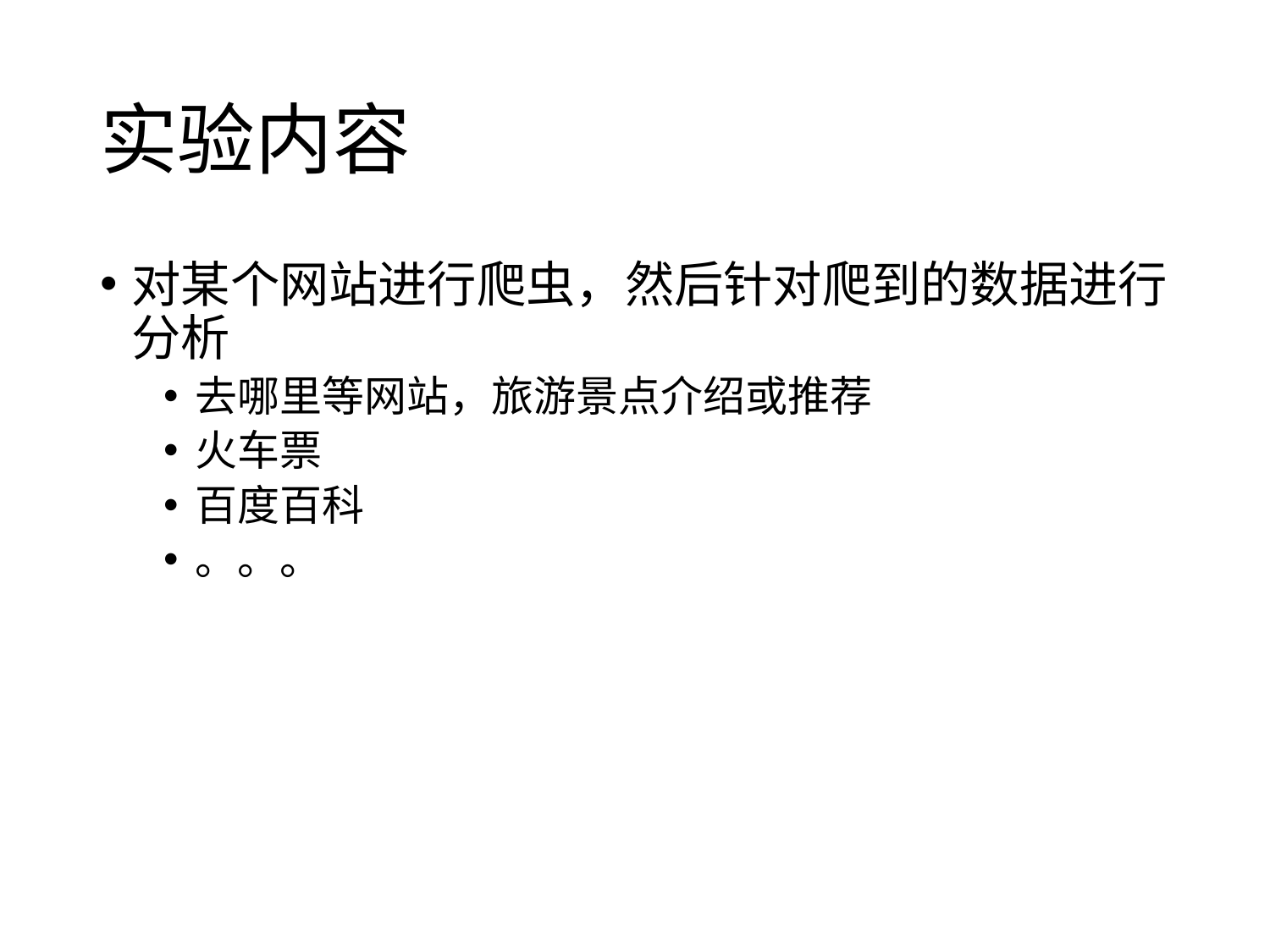

# 实验内容
对某个网站进行爬虫，然后针对爬到的数据进行分析
去哪里等网站，旅游景点介绍或推荐
火车票
百度百科
。。。